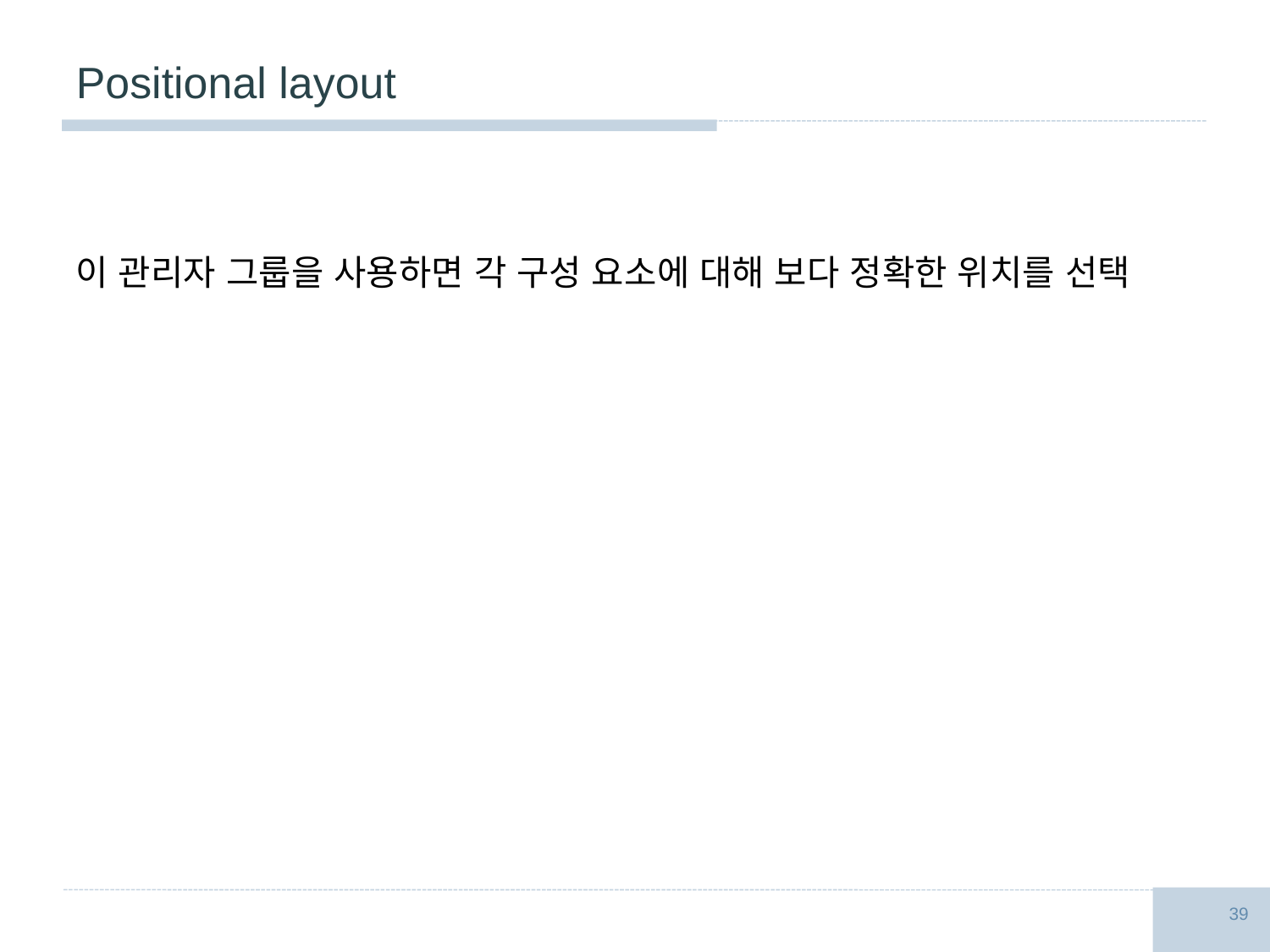

# Positional layout
이 관리자 그룹을 사용하면 각 구성 요소에 대해 보다 정확한 위치를 선택